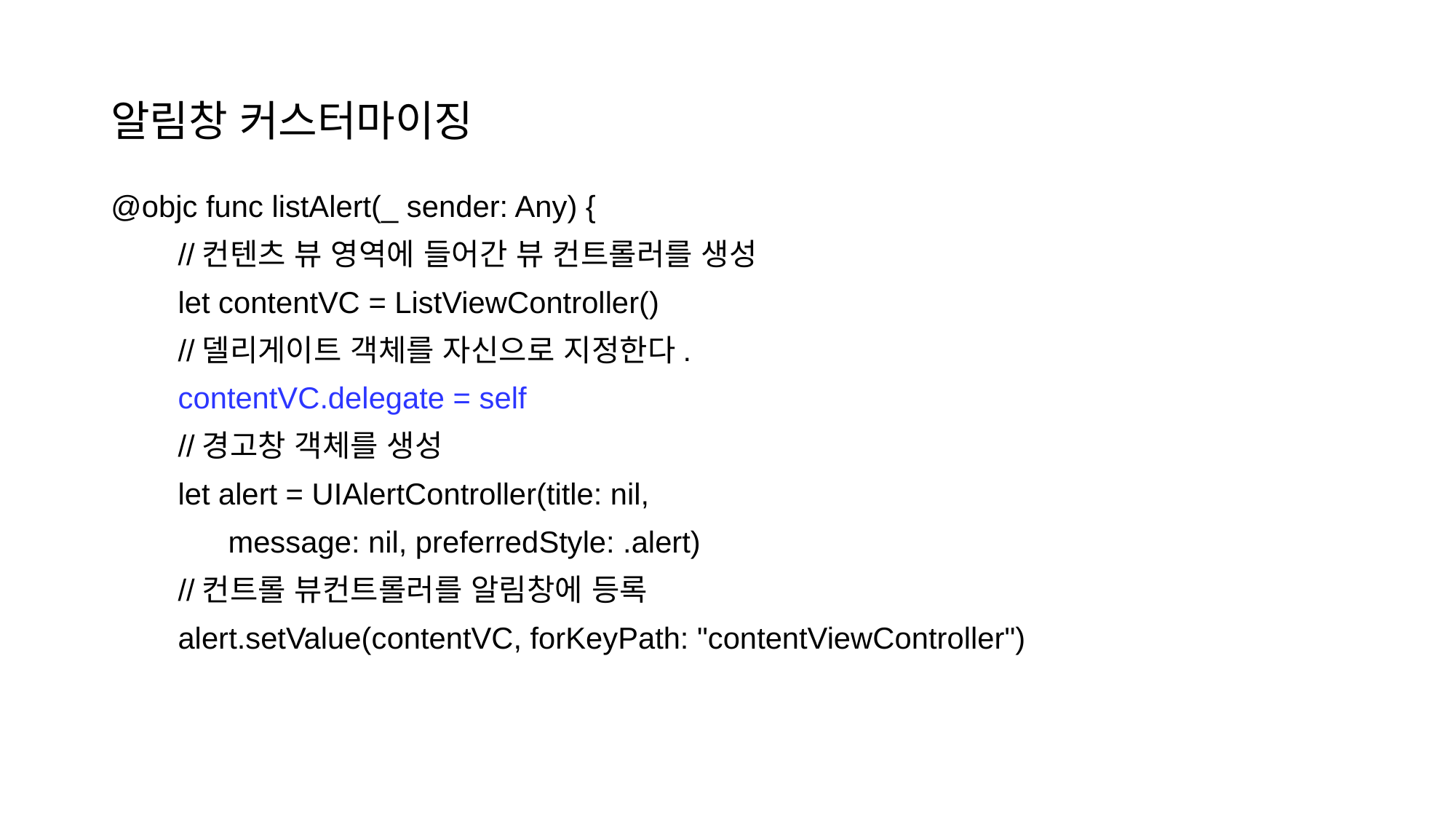

# 알림창 커스터마이징
@objc func listAlert(_ sender: Any) {
        //컨텐츠 뷰 영역에 들어간 뷰 컨트롤러를 생성
        let contentVC = ListViewController()
        //델리게이트 객체를 자신으로 지정한다.
        contentVC.delegate = self
        //경고창 객체를 생성
        let alert = UIAlertController(title: nil,
              message: nil, preferredStyle: .alert)
        //컨트롤 뷰컨트롤러를 알림창에 등록
        alert.setValue(contentVC, forKeyPath: "contentViewController")